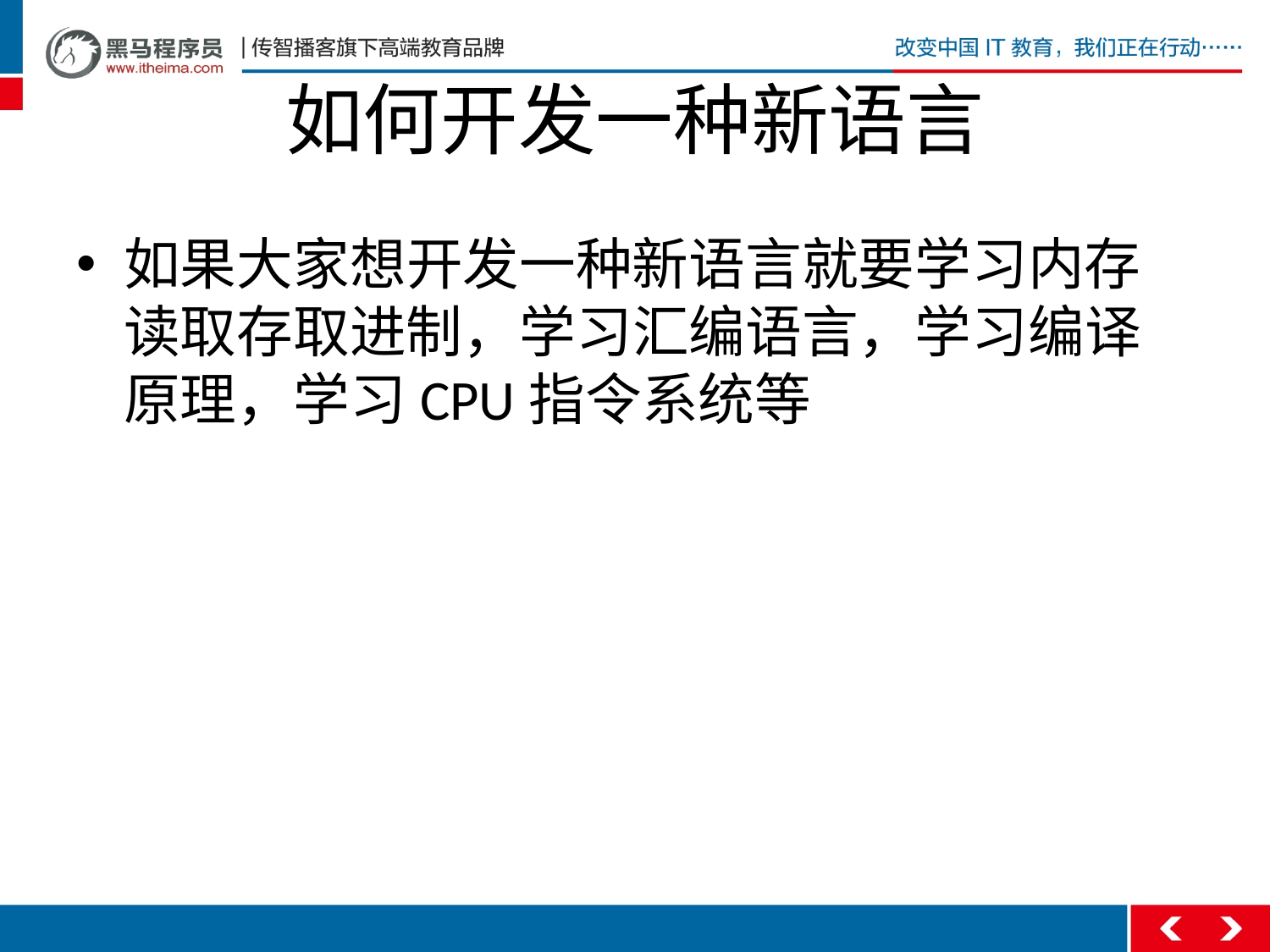

# 如何开发一种新语言
如果大家想开发一种新语言就要学习内存读取存取进制，学习汇编语言，学习编译原理，学习CPU指令系统等